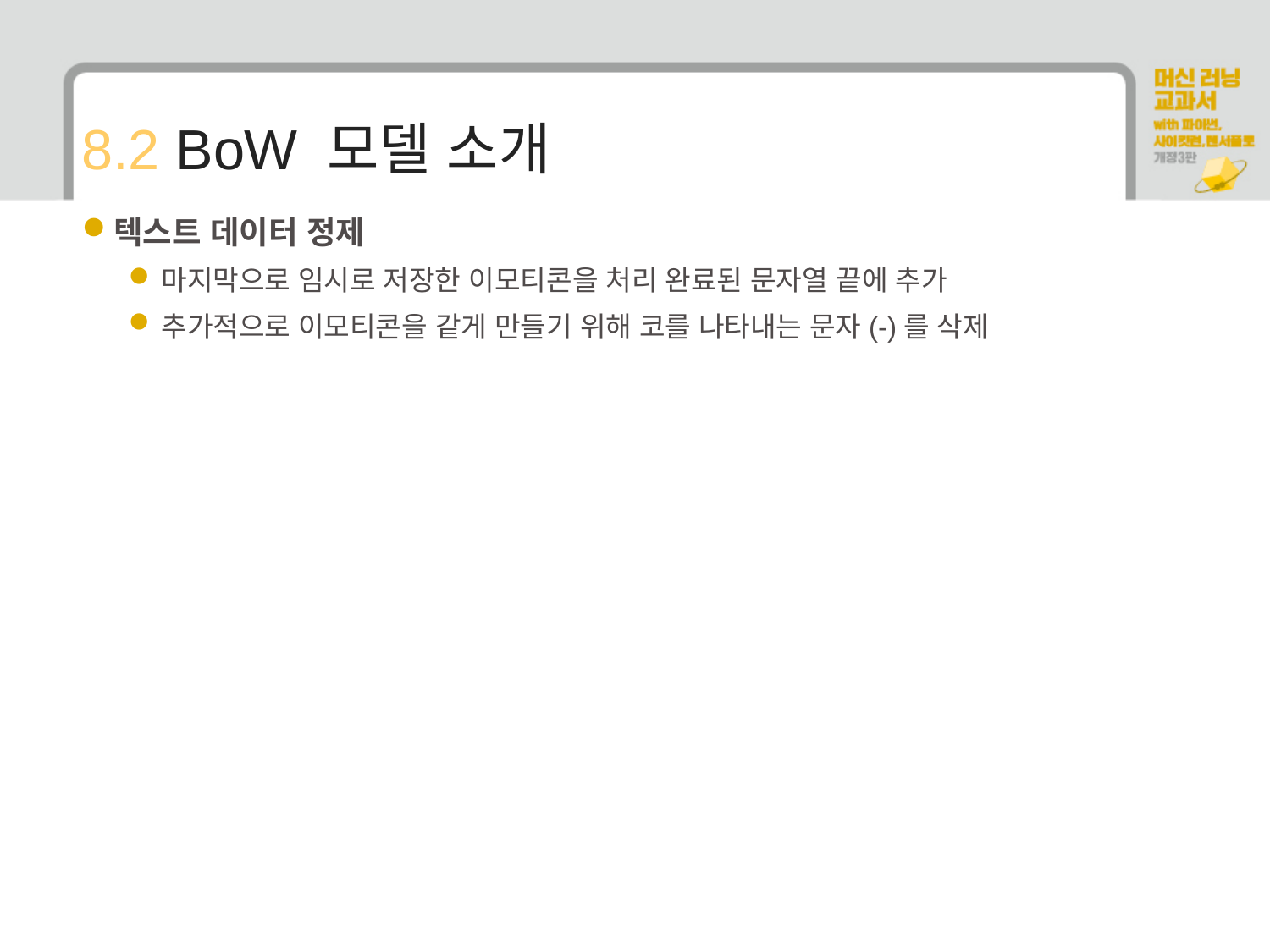

# 8.2 BoW 모델 소개
텍스트 데이터 정제
마지막으로 임시로 저장한 이모티콘을 처리 완료된 문자열 끝에 추가
추가적으로 이모티콘을 같게 만들기 위해 코를 나타내는 문자(-)를 삭제